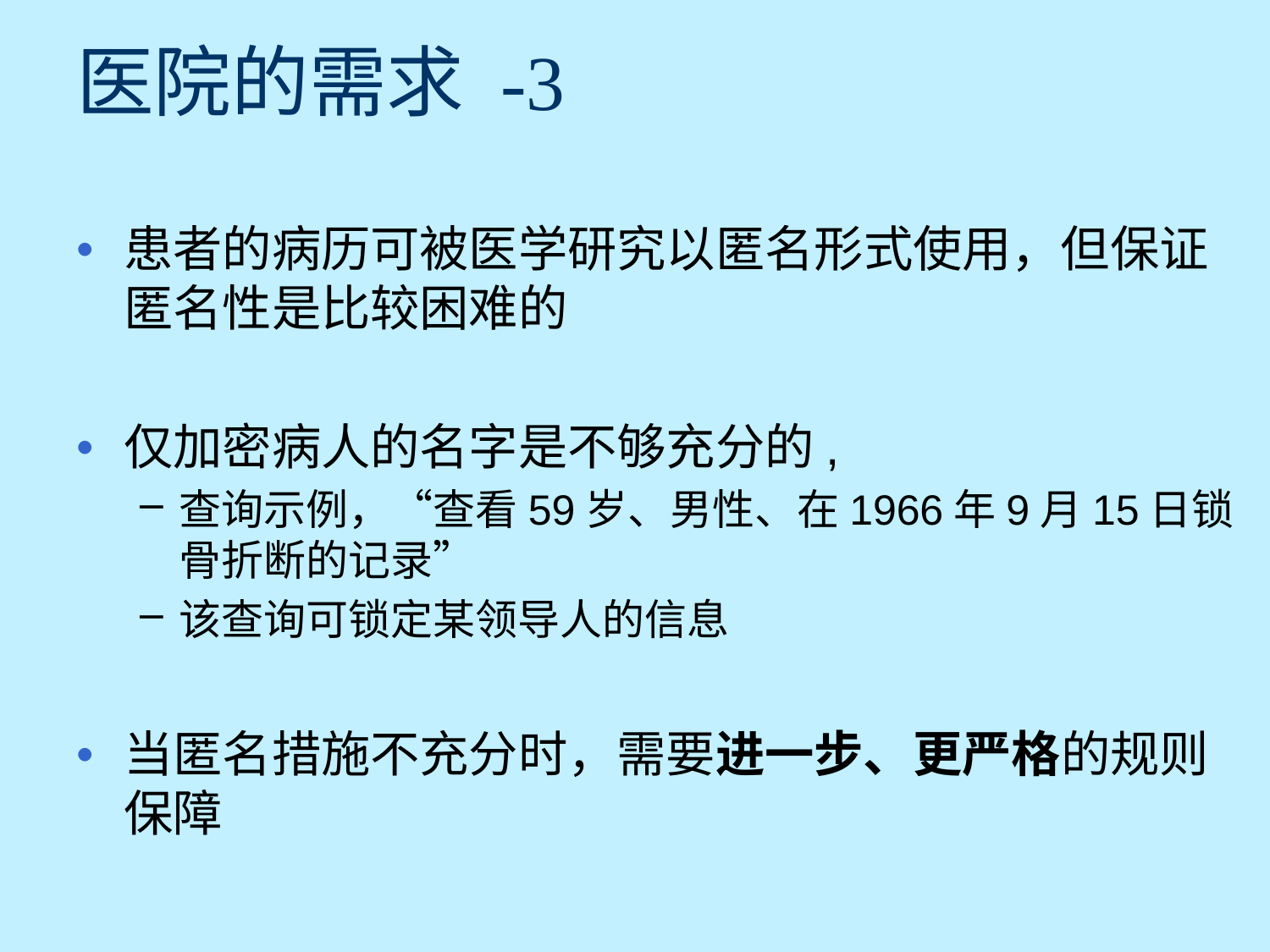

# 医院的需求 -3
患者的病历可被医学研究以匿名形式使用，但保证匿名性是比较困难的

仅加密病人的名字是不够充分的,
查询示例，“查看59岁、男性、在1966年9月15日锁骨折断的记录”
该查询可锁定某领导人的信息

当匿名措施不充分时，需要进一步、更严格的规则保障
34